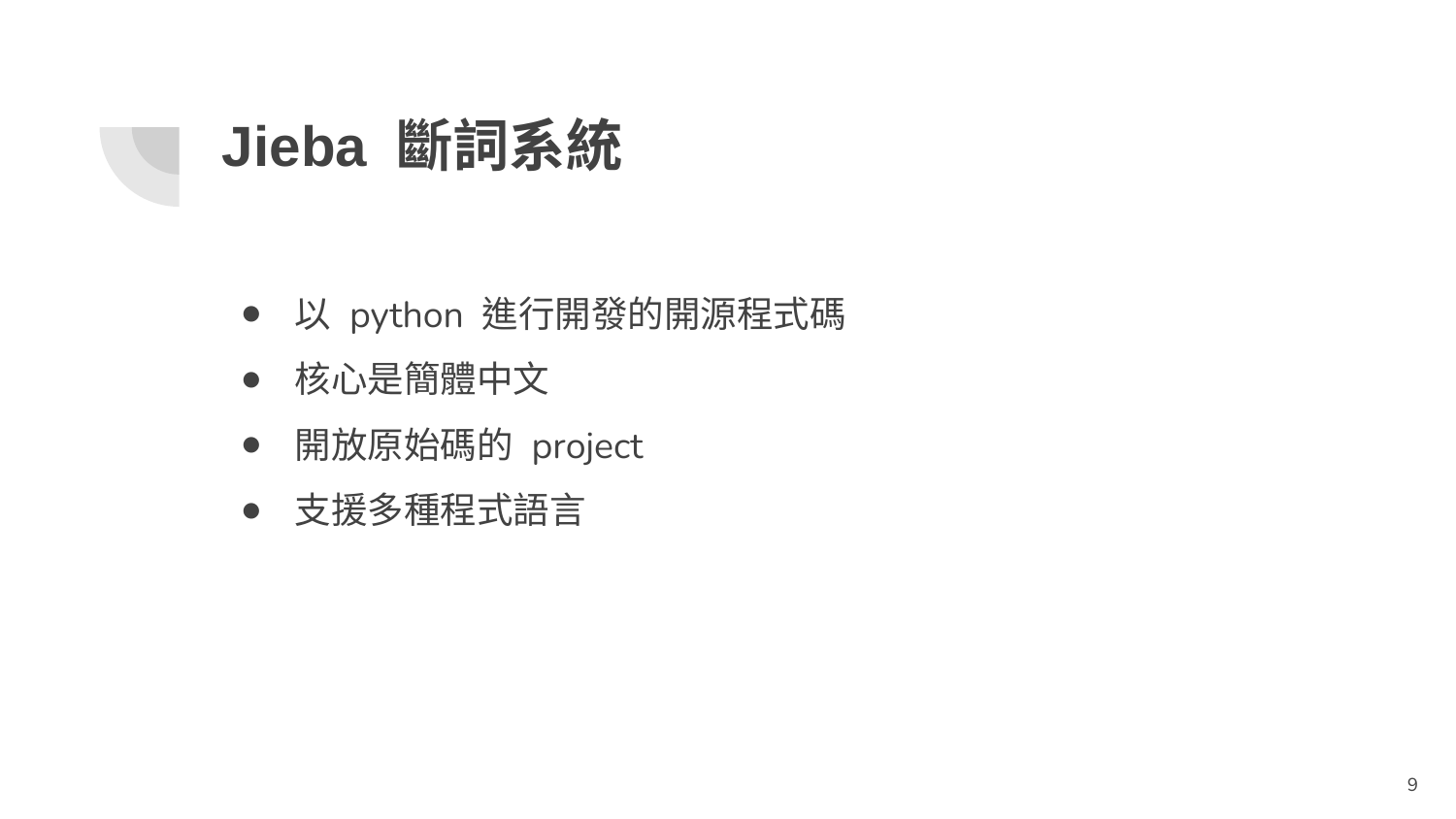

# Jieba 斷詞系統
以 python 進行開發的開源程式碼
核心是簡體中文
開放原始碼的 project
支援多種程式語言
9